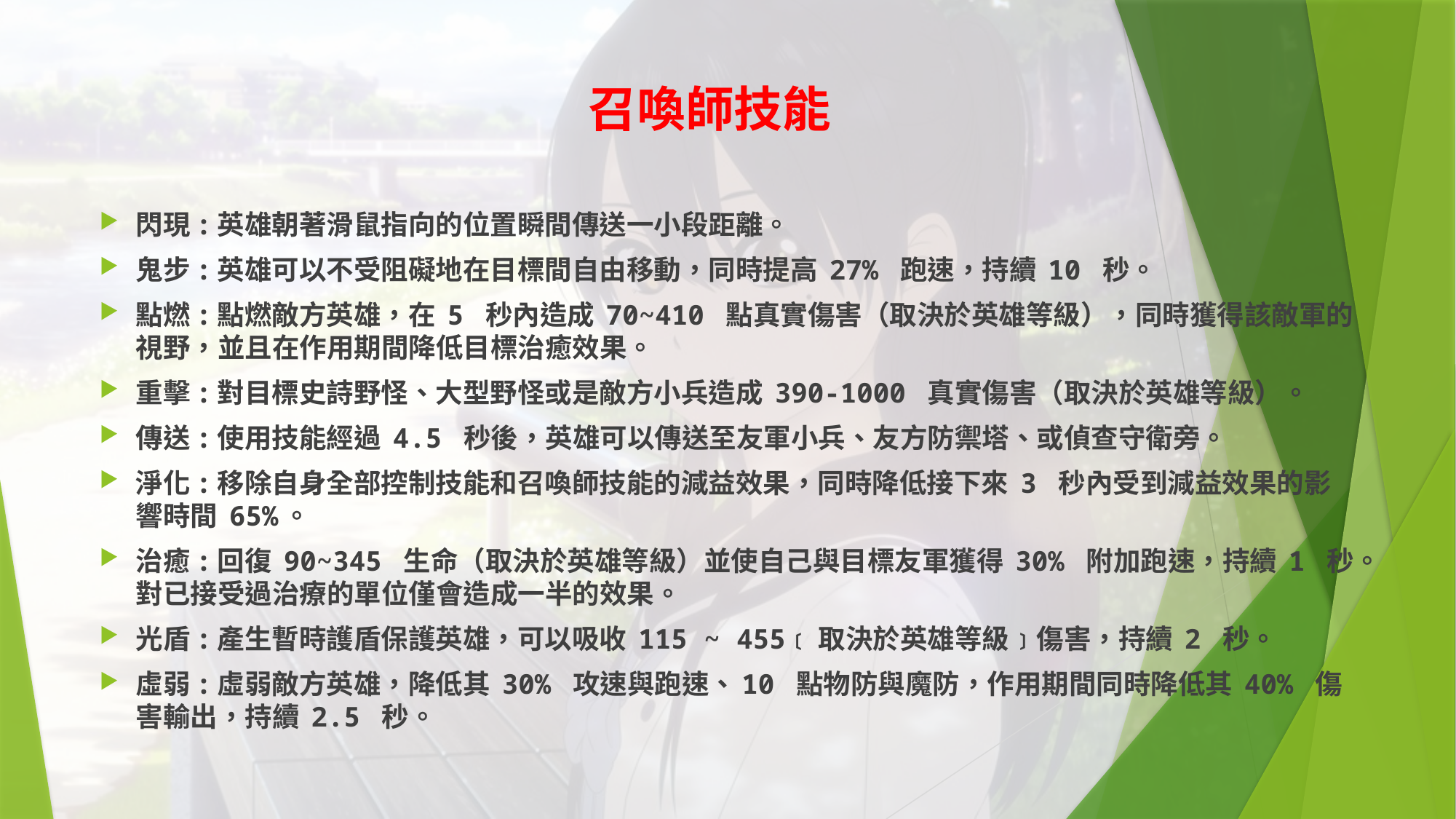

# 召喚師技能
閃現:英雄朝著滑鼠指向的位置瞬間傳送一小段距離。
鬼步:英雄可以不受阻礙地在目標間自由移動，同時提高 27% 跑速，持續 10 秒。
點燃:點燃敵方英雄，在 5 秒內造成 70~410 點真實傷害（取決於英雄等級），同時獲得該敵軍的視野，並且在作用期間降低目標治癒效果。
重擊:對目標史詩野怪、大型野怪或是敵方小兵造成 390-1000 真實傷害（取決於英雄等級）。
傳送:使用技能經過 4.5 秒後，英雄可以傳送至友軍小兵、友方防禦塔、或偵查守衛旁。
淨化:移除自身全部控制技能和召喚師技能的減益效果，同時降低接下來 3 秒內受到減益效果的影響時間 65%。
治癒:回復 90~345 生命（取決於英雄等級）並使自己與目標友軍獲得 30% 附加跑速，持續 1 秒。對已接受過治療的單位僅會造成一半的效果。
光盾:產生暫時護盾保護英雄，可以吸收 115 ~ 455﹝取決於英雄等級﹞傷害，持續 2 秒。
虛弱:虛弱敵方英雄，降低其 30% 攻速與跑速、10 點物防與魔防，作用期間同時降低其 40% 傷害輸出，持續 2.5 秒。